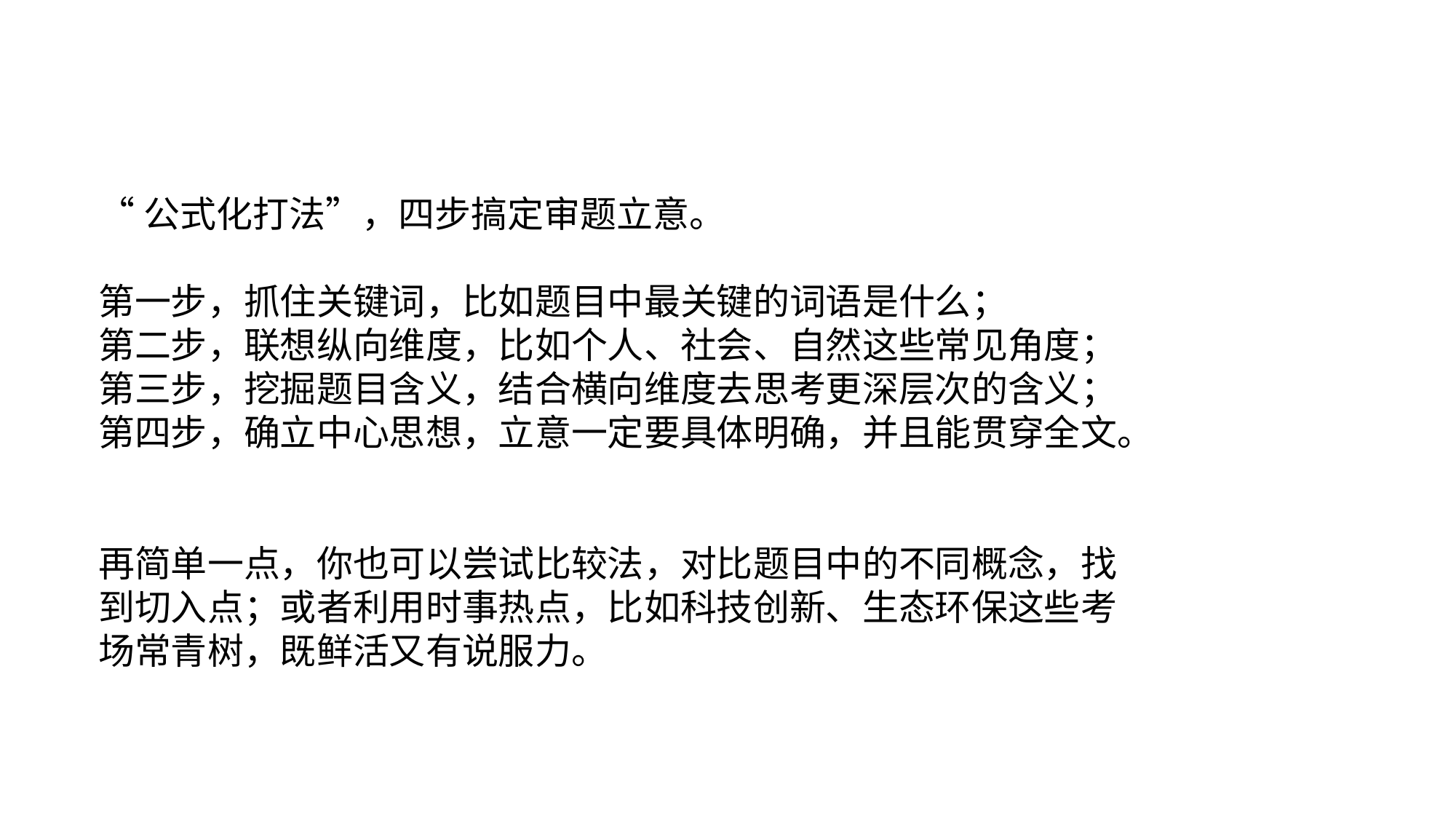

“公式化打法”，四步搞定审题立意。

第一步，抓住关键词，比如题目中最关键的词语是什么；
第二步，联想纵向维度，比如个人、社会、自然这些常见角度；
第三步，挖掘题目含义，结合横向维度去思考更深层次的含义；
第四步，确立中心思想，立意一定要具体明确，并且能贯穿全文。

再简单一点，你也可以尝试比较法，对比题目中的不同概念，找到切入点；或者利用时事热点，比如科技创新、生态环保这些考场常青树，既鲜活又有说服力。